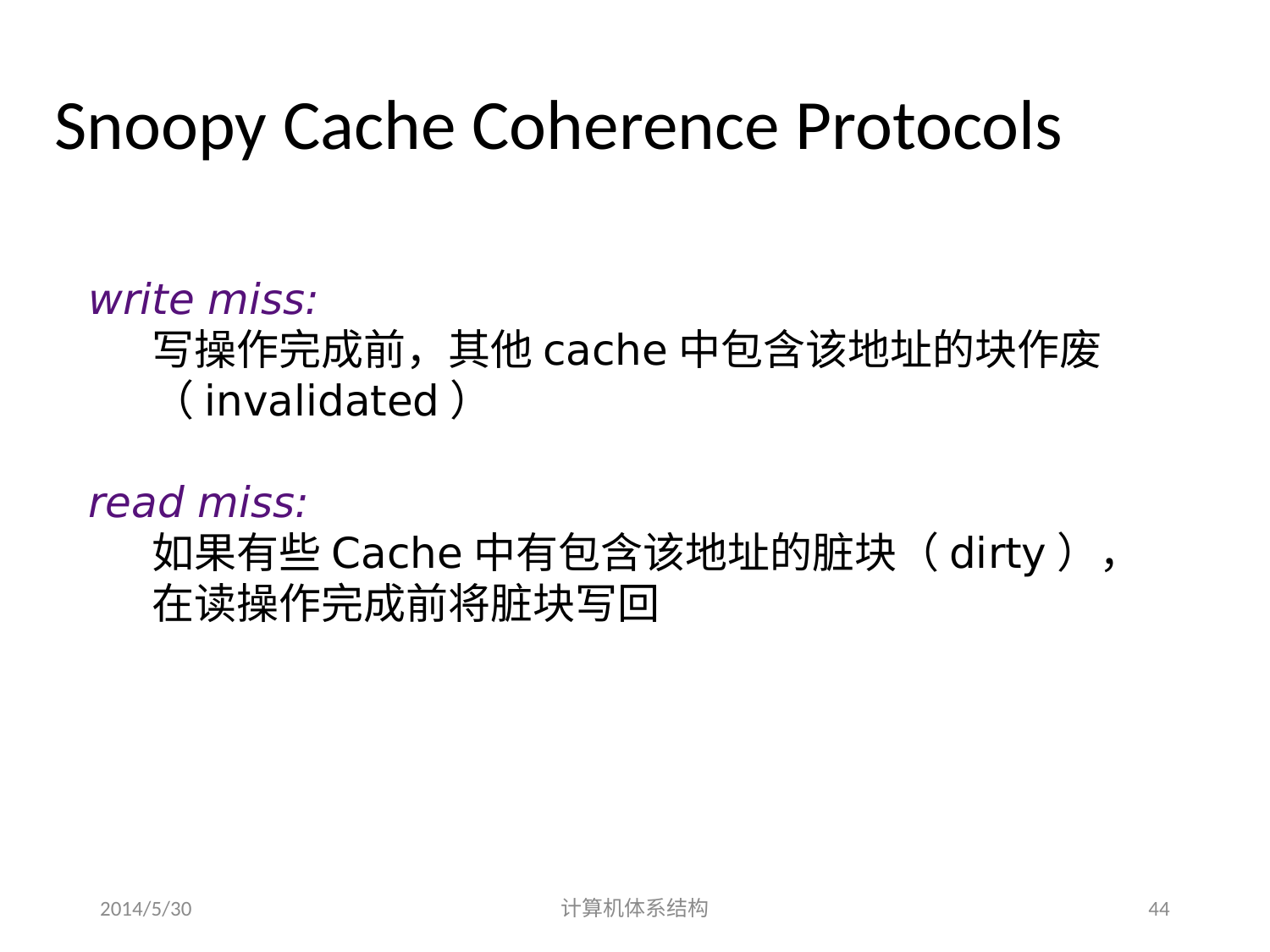

# Snoopy Cache Coherence Protocols
write miss:
写操作完成前，其他cache中包含该地址的块作废（invalidated）

read miss:
如果有些Cache中有包含该地址的脏块（dirty），在读操作完成前将脏块写回

2014/5/30
计算机体系结构
44